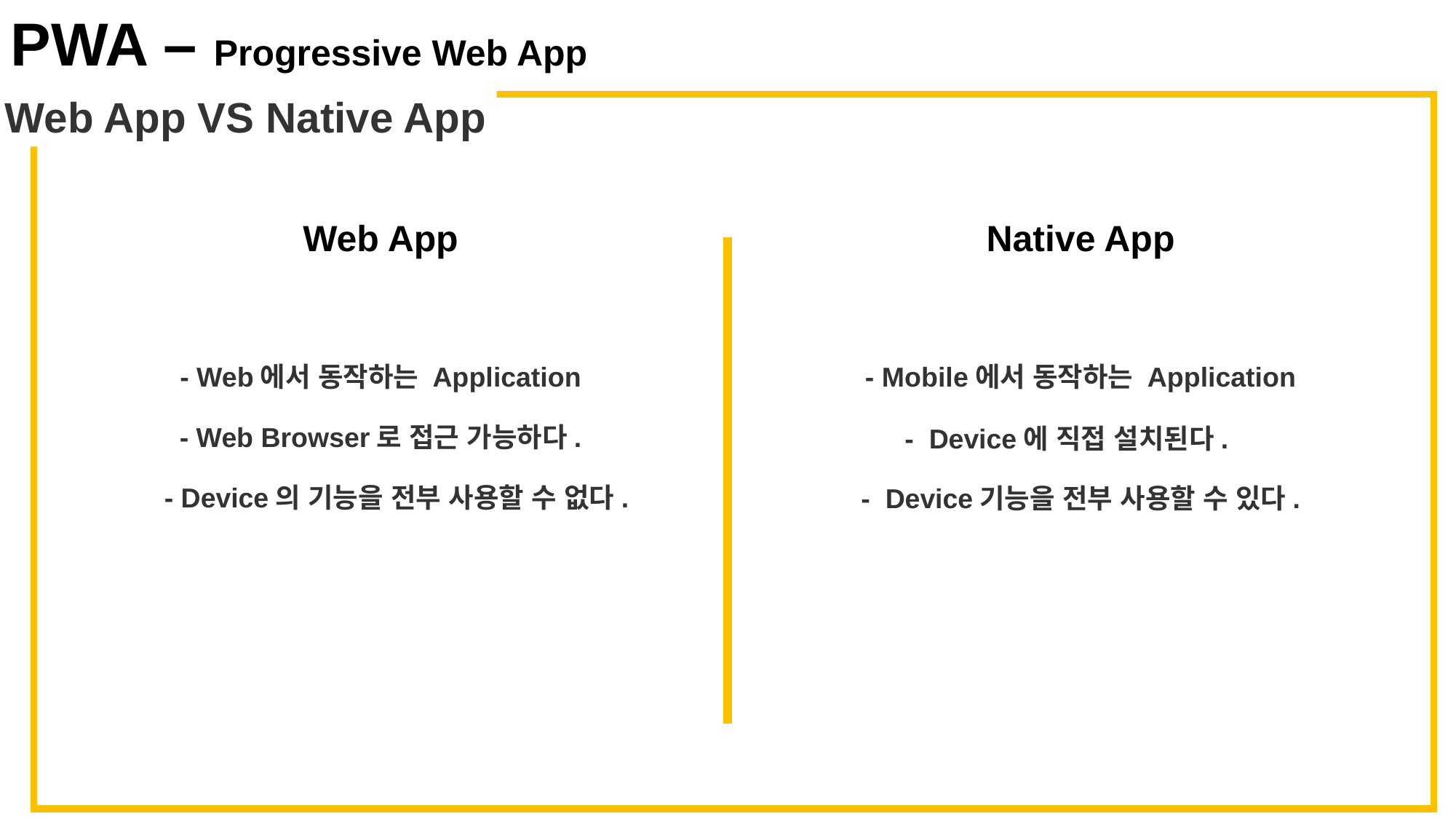

PWA – Progressive Web App
Web App VS Native App

Web App
Native App
- Web에서 동작하는 Application
- Mobile에서 동작하는 Application
- Web Browser로 접근 가능하다.
-  Device에 직접 설치된다.
- Device의 기능을 전부 사용할 수 없다.
-  Device기능을 전부 사용할 수 있다.